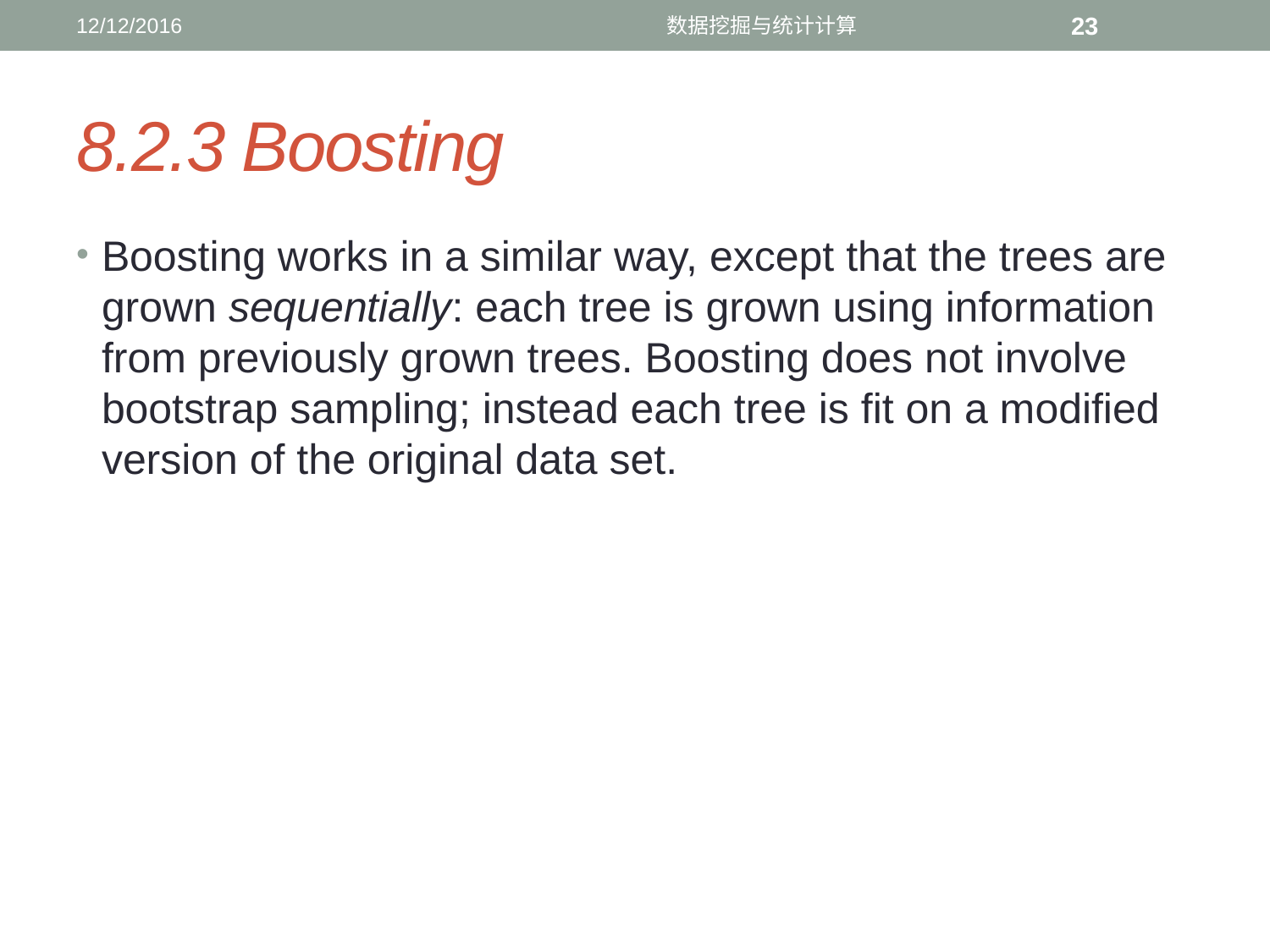

12/12/2016
数据挖掘与统计计算
23
# 8.2.3 Boosting
Boosting works in a similar way, except that the trees are
grown sequentially: each tree is grown using information from previously grown trees. Boosting does not involve bootstrap sampling; instead each tree is fit on a modified version of the original data set.